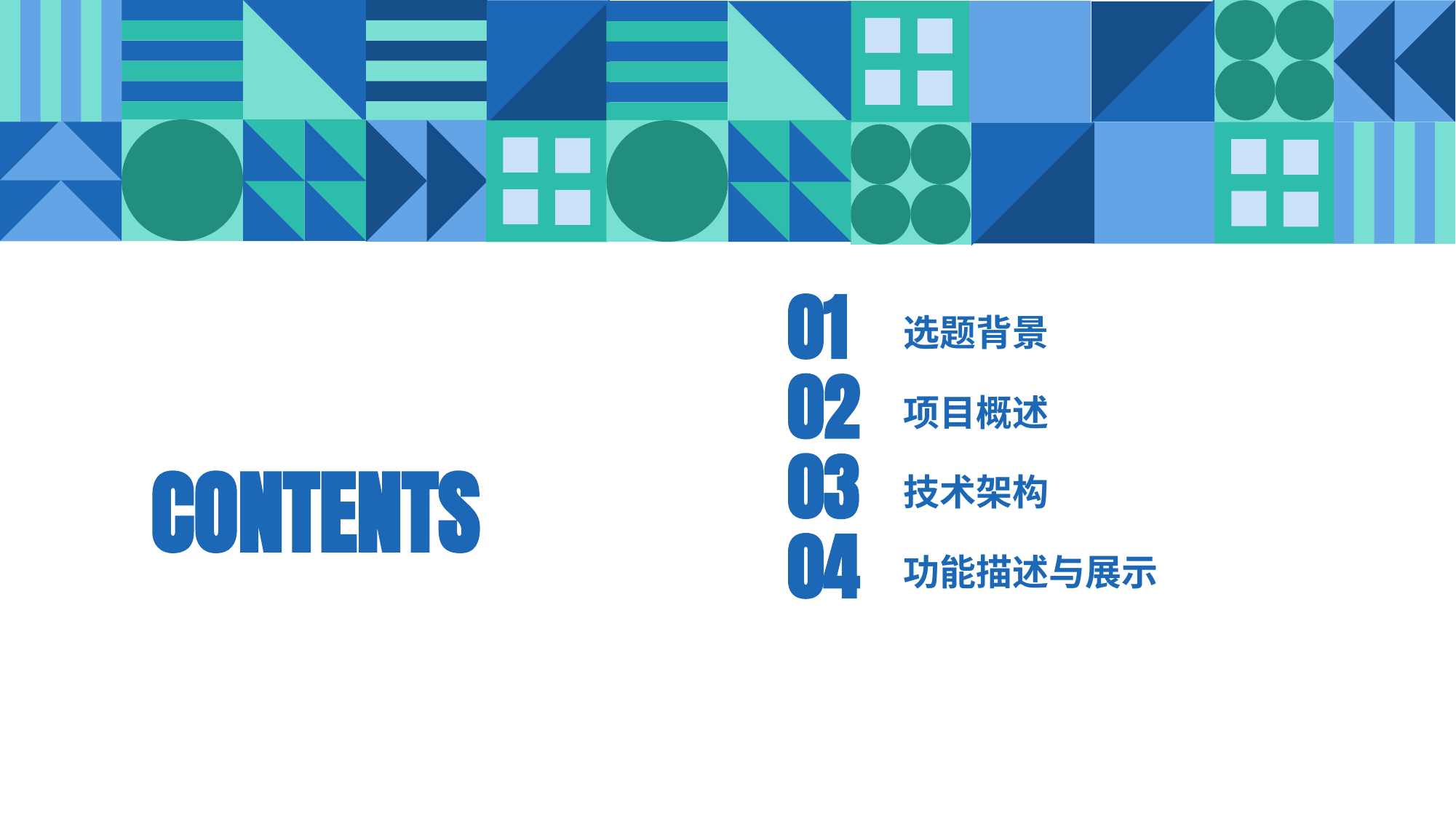

01
选题背景
02
项目概述
03
技术架构
CONTENTS
04
功能描述与展示